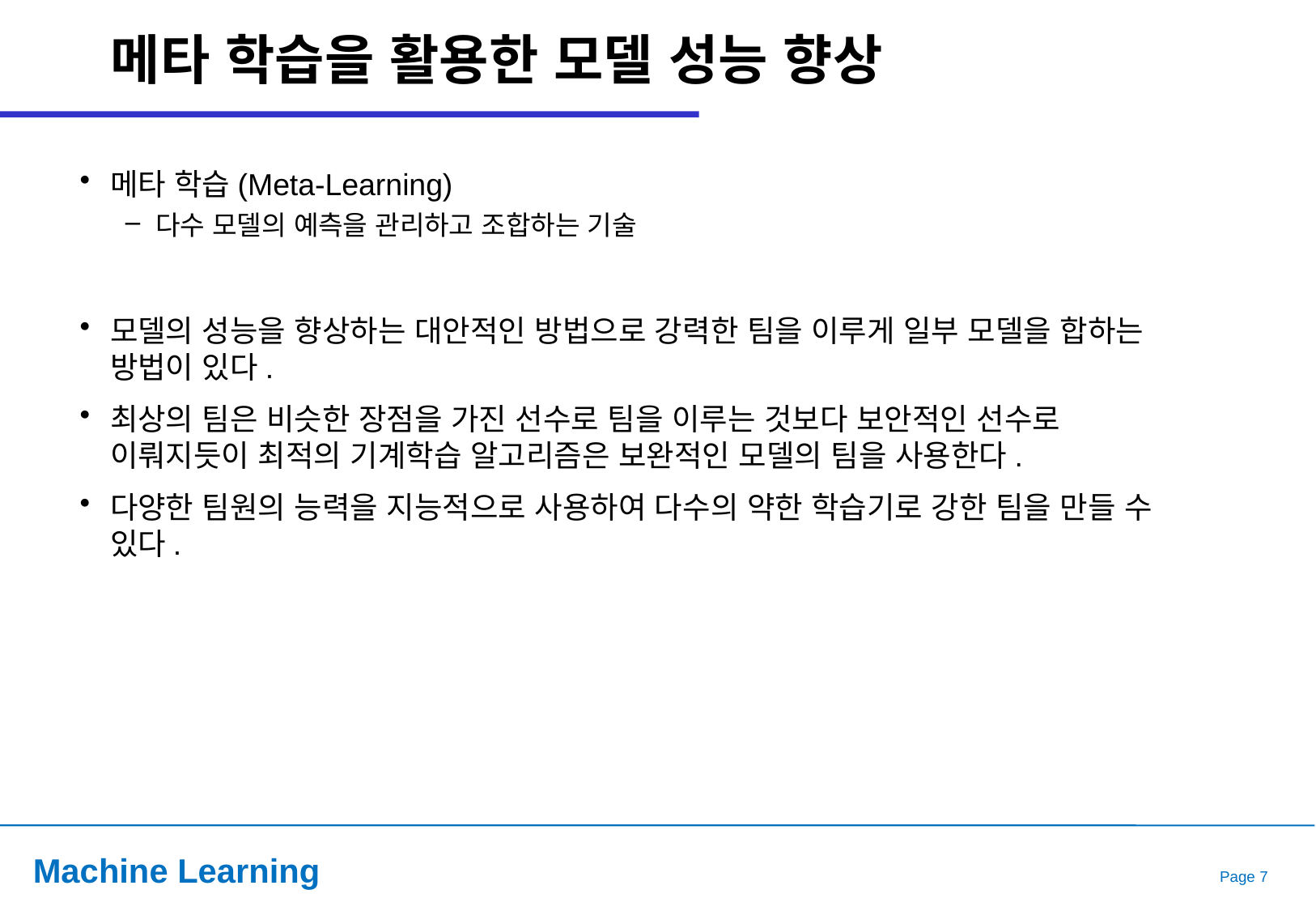

# 메타 학습을 활용한 모델 성능 향상
메타 학습(Meta-Learning)
다수 모델의 예측을 관리하고 조합하는 기술

모델의 성능을 향상하는 대안적인 방법으로 강력한 팀을 이루게 일부 모델을 합하는 방법이 있다.
최상의 팀은 비슷한 장점을 가진 선수로 팀을 이루는 것보다 보안적인 선수로 이뤄지듯이 최적의 기계학습 알고리즘은 보완적인 모델의 팀을 사용한다.
다양한 팀원의 능력을 지능적으로 사용하여 다수의 약한 학습기로 강한 팀을 만들 수 있다.

Page 7